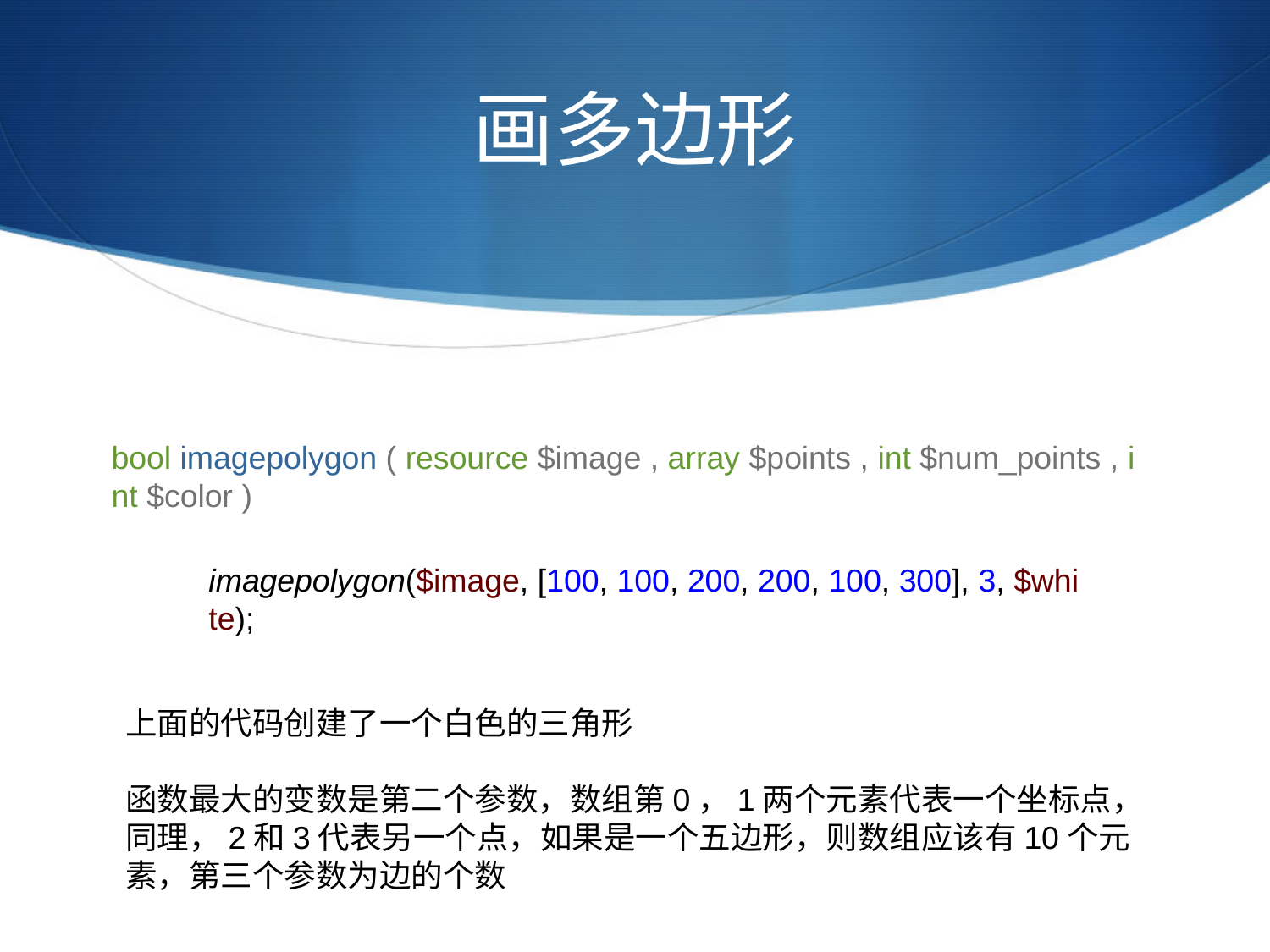

# 画多边形
bool imagepolygon ( resource $image , array $points , int $num_points , int $color )
imagepolygon($image, [100, 100, 200, 200, 100, 300], 3, $white);
上面的代码创建了一个白色的三角形

函数最大的变数是第二个参数，数组第0，1两个元素代表一个坐标点，同理，2和3代表另一个点，如果是一个五边形，则数组应该有10个元素，第三个参数为边的个数